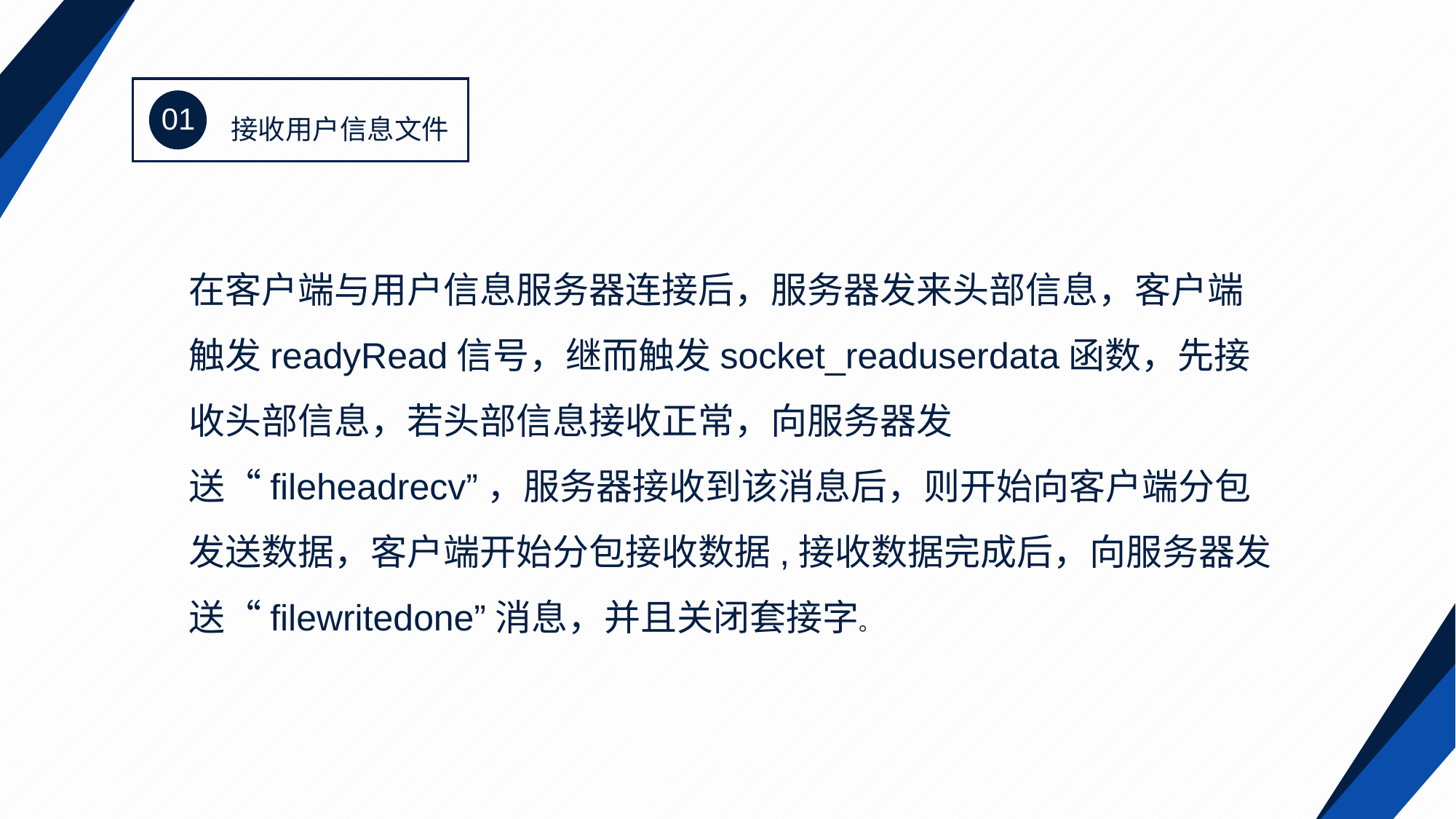

接收用户信息文件
01
在客户端与用户信息服务器连接后，服务器发来头部信息，客户端触发readyRead信号，继而触发socket_readuserdata函数，先接收头部信息，若头部信息接收正常，向服务器发送“fileheadrecv”，服务器接收到该消息后，则开始向客户端分包发送数据，客户端开始分包接收数据,接收数据完成后，向服务器发送“filewritedone”消息，并且关闭套接字。